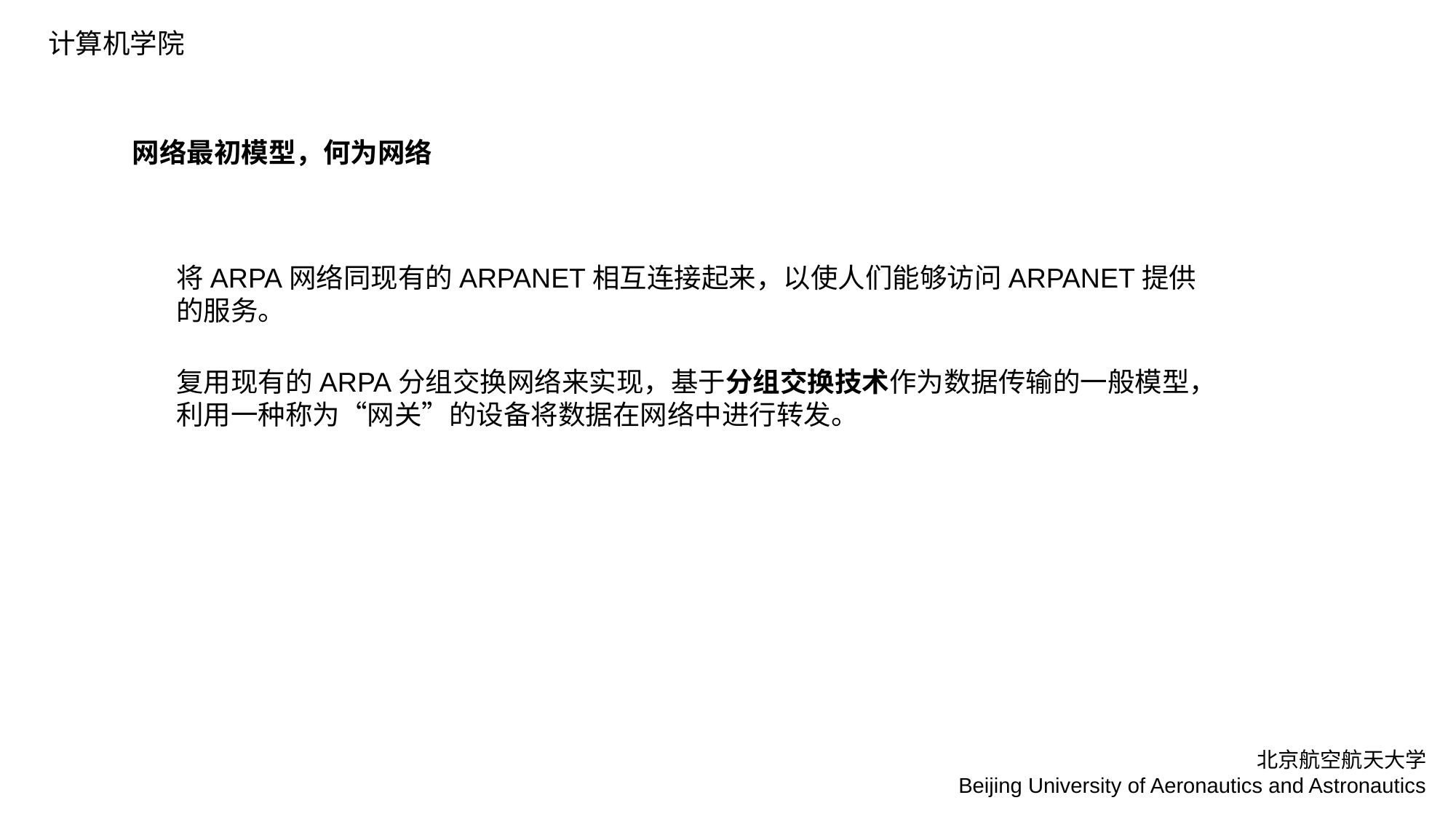

网络最初模型，何为网络
将ARPA网络同现有的ARPANET相互连接起来，以使人们能够访问ARPANET提供的服务。
复用现有的ARPA分组交换网络来实现，基于分组交换技术作为数据传输的一般模型，利用一种称为“网关”的设备将数据在网络中进行转发。